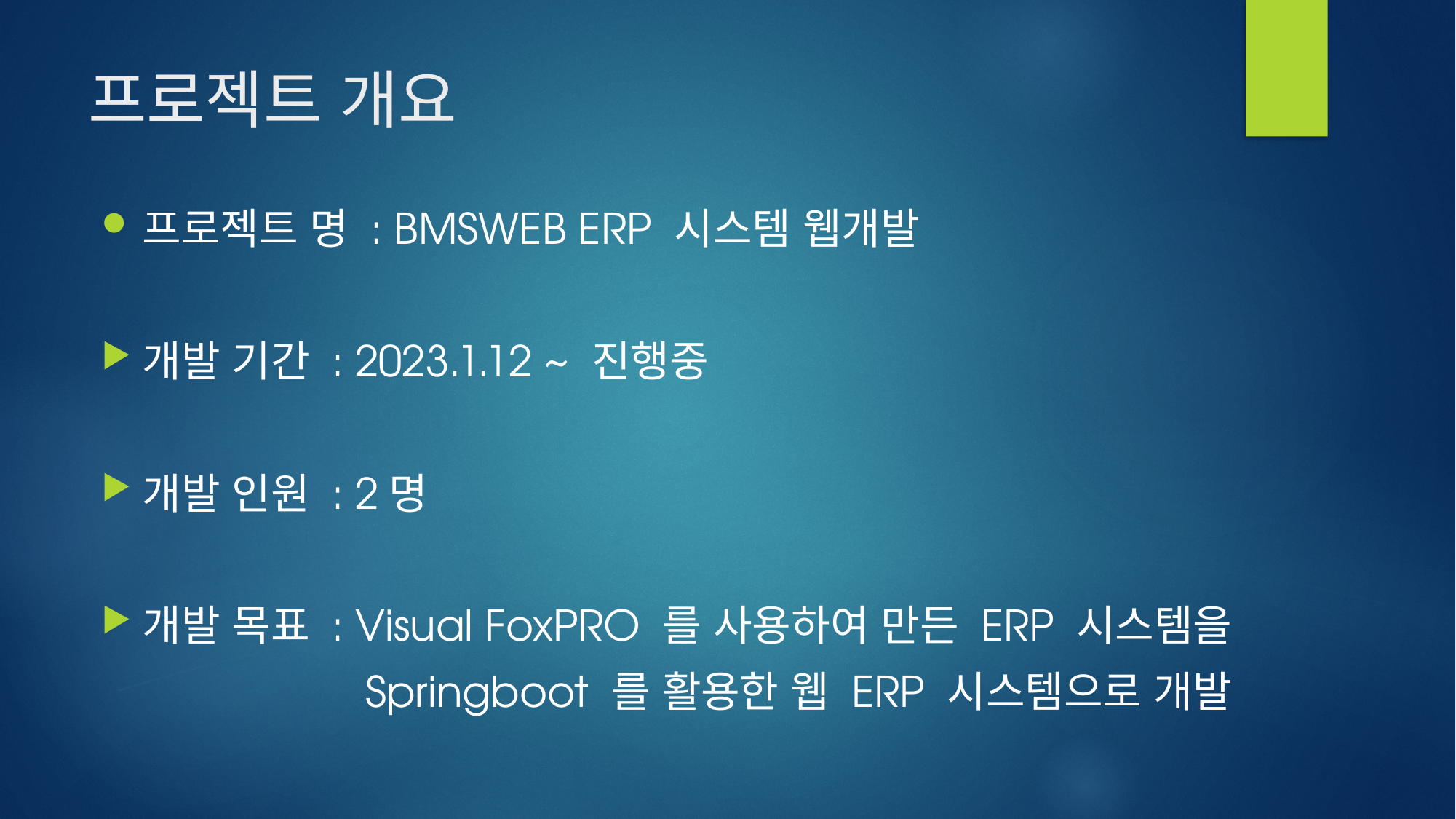

# 프로젝트 개요
프로젝트 명 : BMSWEB ERP 시스템 웹개발

개발 기간 : 2023.1.12 ~ 진행중

개발 인원 : 2명

개발 목표 : Visual FoxPRO 를 사용하여 만든 ERP 시스템을
	  Springboot 를 활용한 웹 ERP 시스템으로 개발